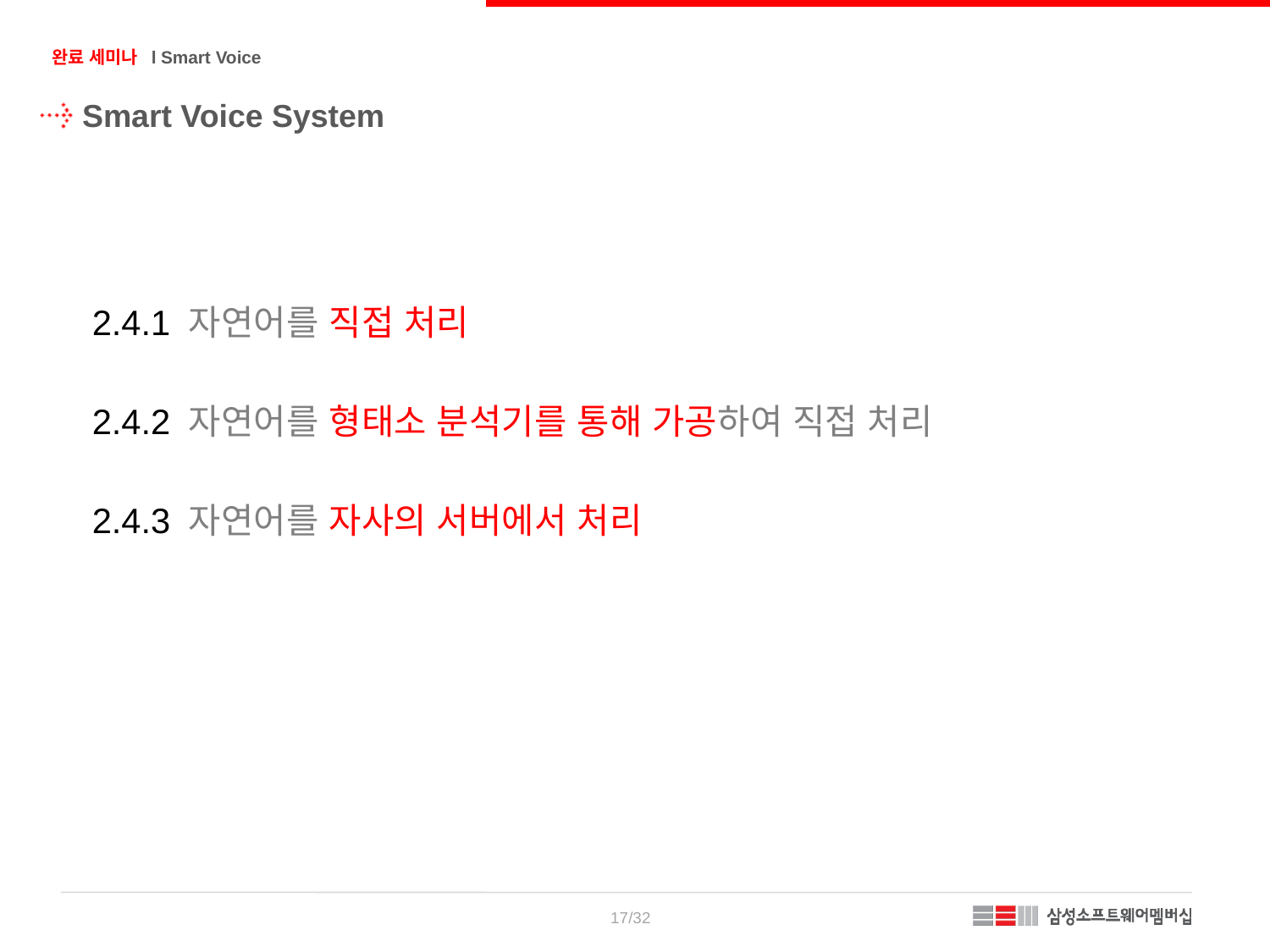

Smart Voice System

2.4.1 자연어를 직접 처리

2.4.2 자연어를 형태소 분석기를 통해 가공하여 직접 처리

2.4.3 자연어를 자사의 서버에서 처리